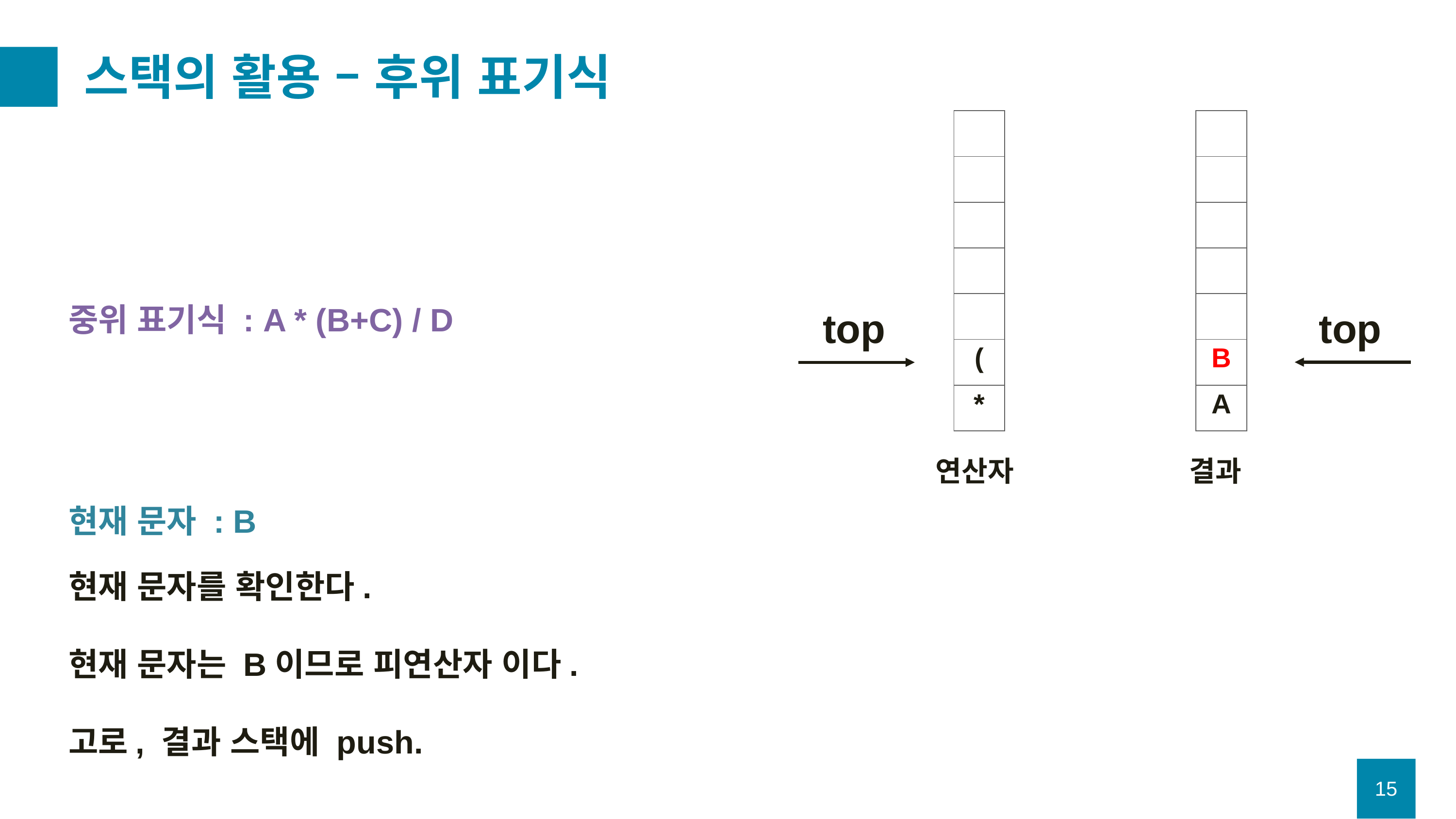

# 스택의 활용 – 후위 표기식
|  |
| --- |
|  |
|  |
|  |
|  |
| ( |
| \* |
|  |
| --- |
|  |
|  |
|  |
|  |
| B |
| A |
중위 표기식 : A * (B+C) / D
top
top
연산자
결과
현재 문자 : B
현재 문자를 확인한다.

현재 문자는 B이므로 피연산자 이다.

고로, 결과 스택에 push.
15